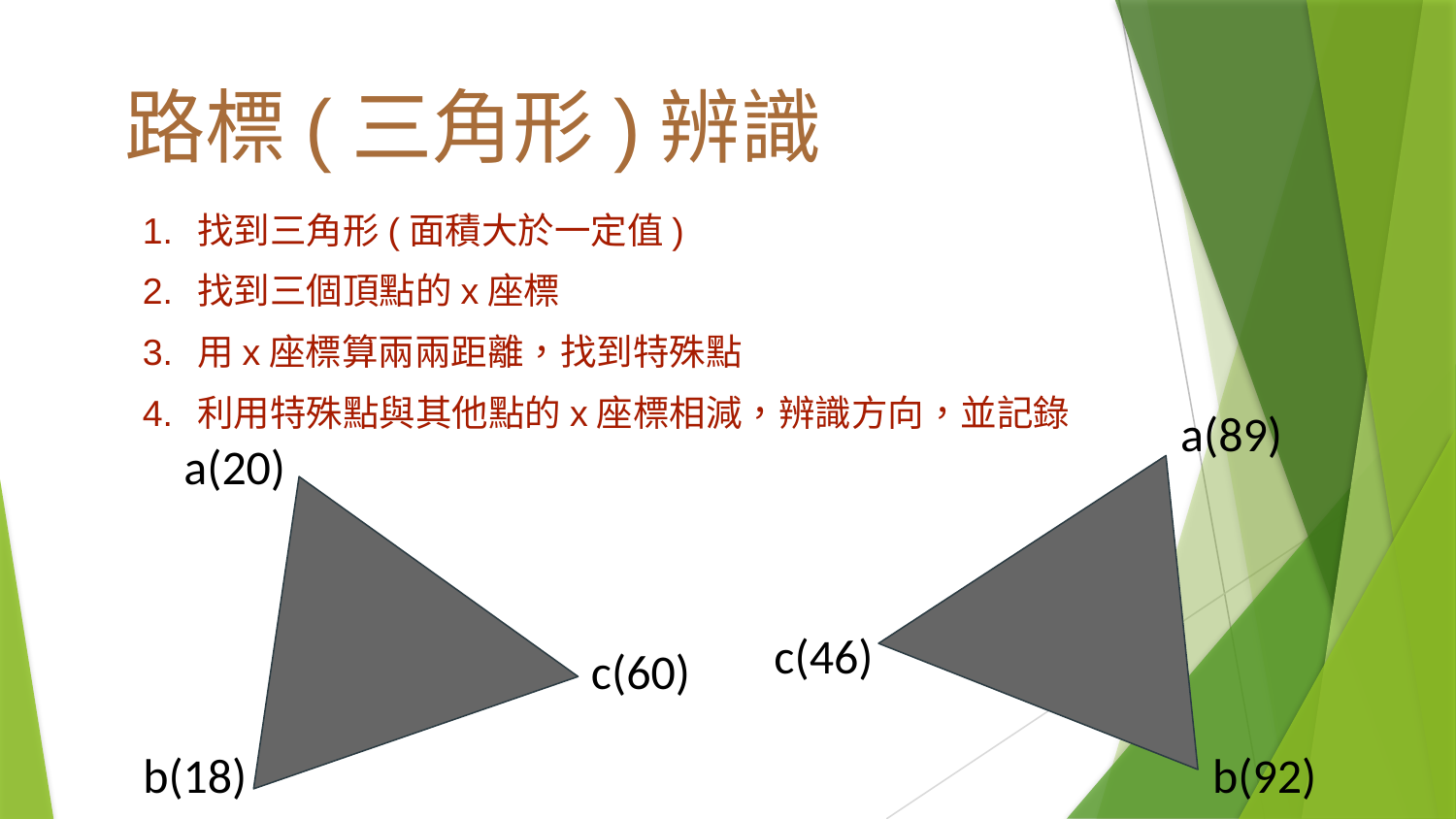

路標(三角形)辨識
找到三角形(面積大於一定值)
找到三個頂點的x座標
用x座標算兩兩距離，找到特殊點
利用特殊點與其他點的x座標相減，辨識方向，並記錄
a(89)
a(20)

c(46)
c(60)
b(18)
b(92)